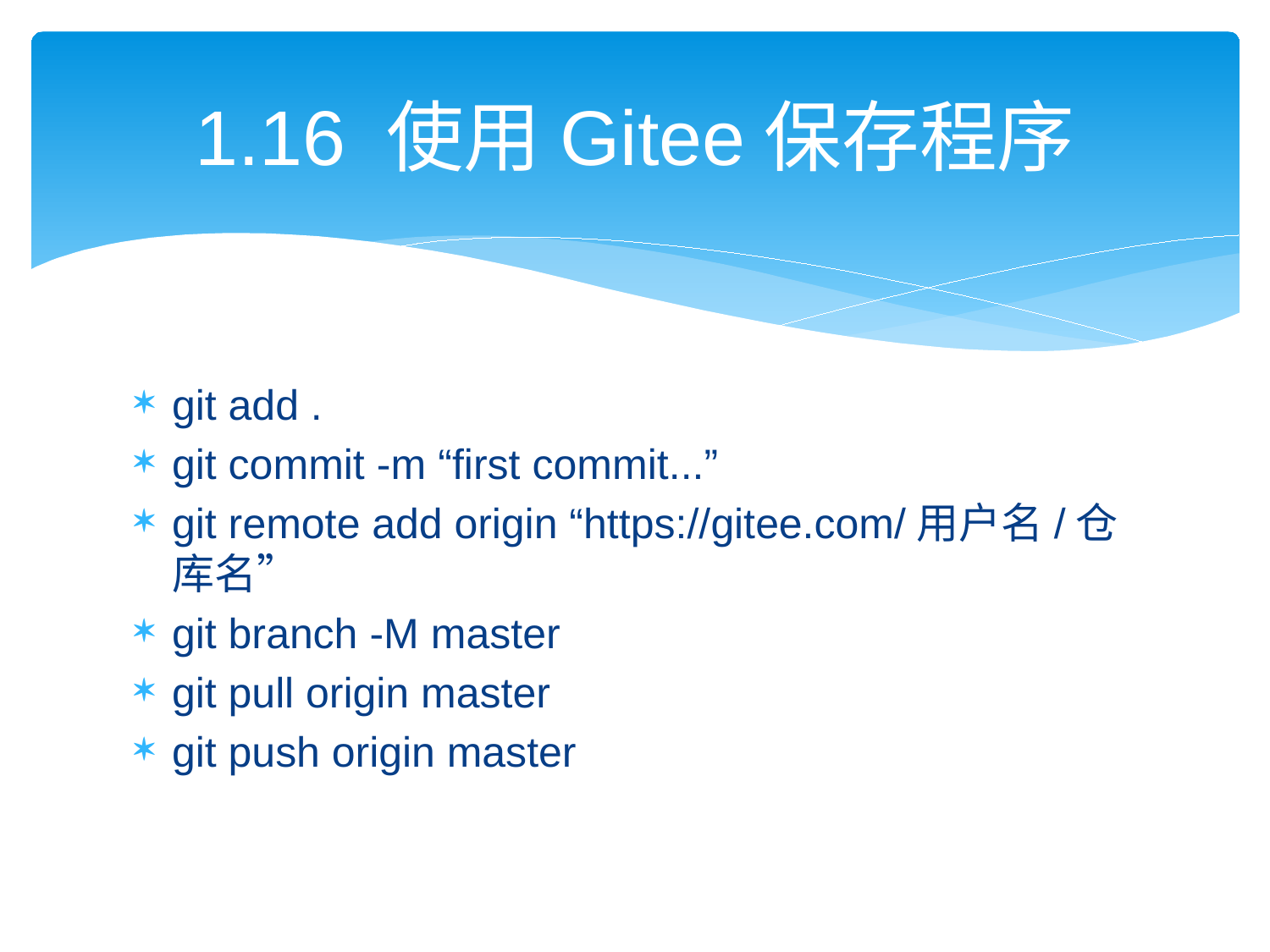

# 1.16 使用Gitee保存程序
git add .
git commit -m “first commit...”
git remote add origin “https://gitee.com/用户名/仓库名”
git branch -M master
git pull origin master
git push origin master